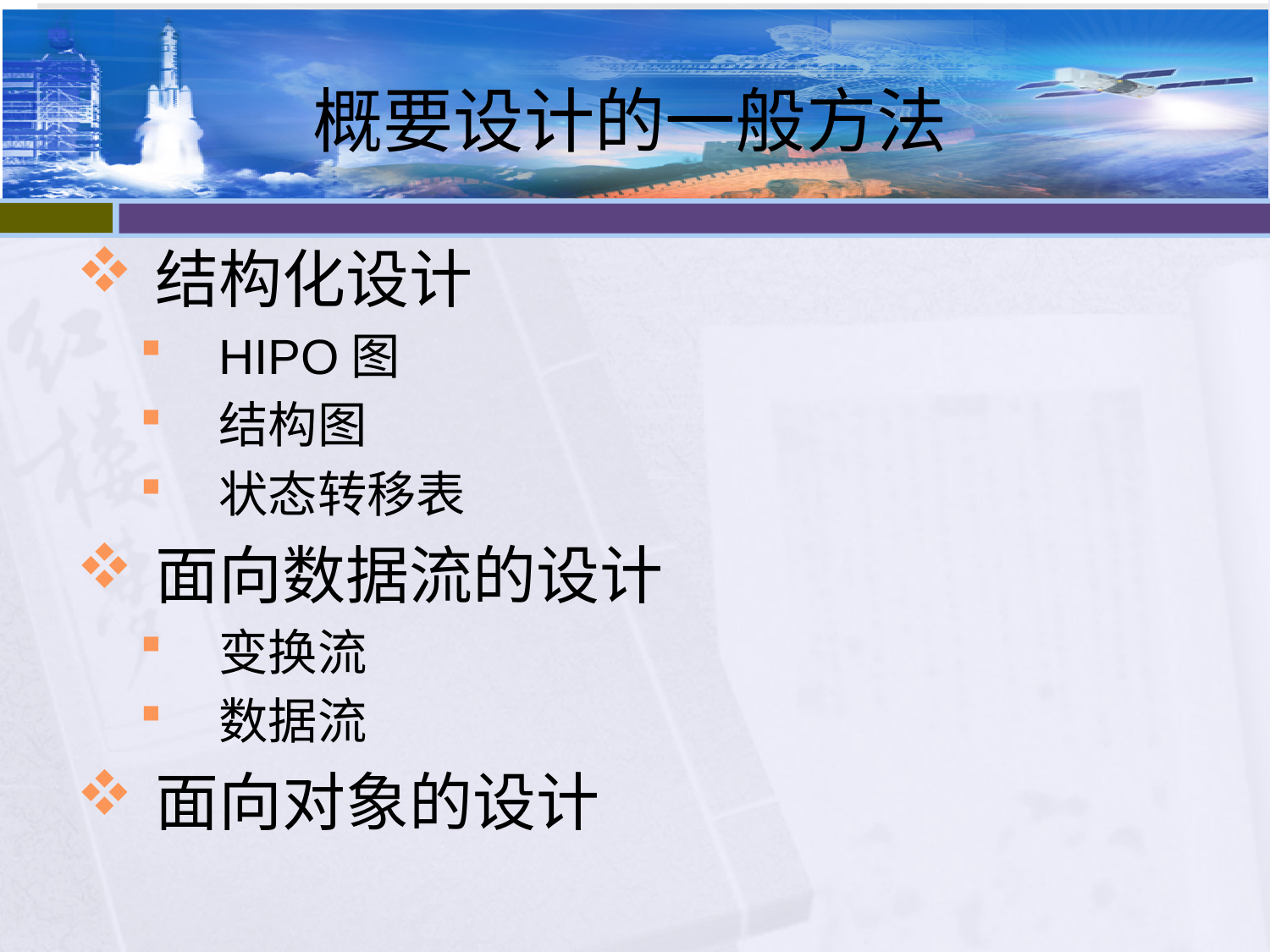

# 概要设计的一般方法

结构化设计
HIPO图
结构图
状态转移表
面向数据流的设计
变换流
数据流
面向对象的设计